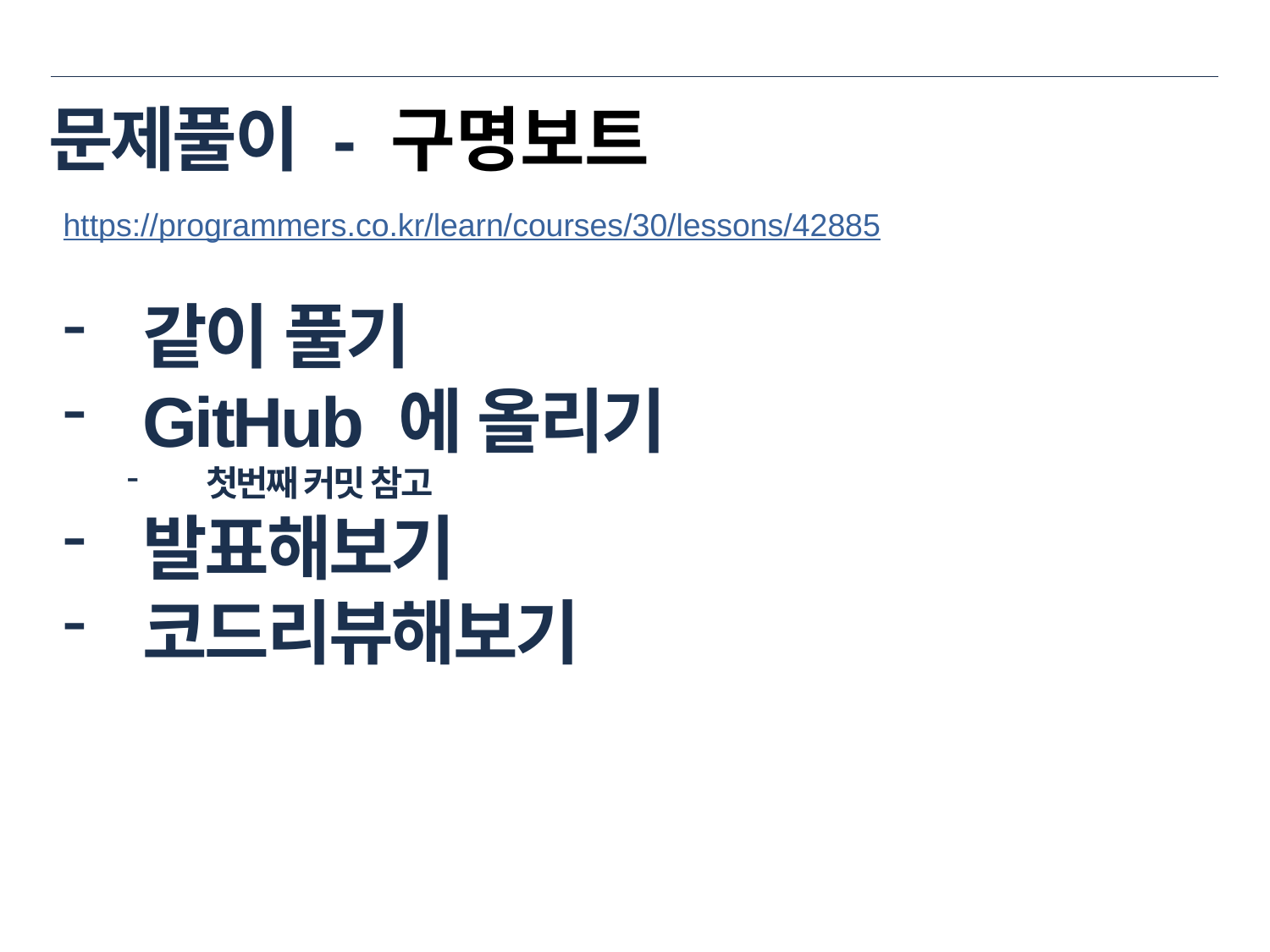

문제풀이 - 구명보트
https://programmers.co.kr/learn/courses/30/lessons/42885
같이 풀기
GitHub 에 올리기
첫번째 커밋 참고
발표해보기
코드리뷰해보기